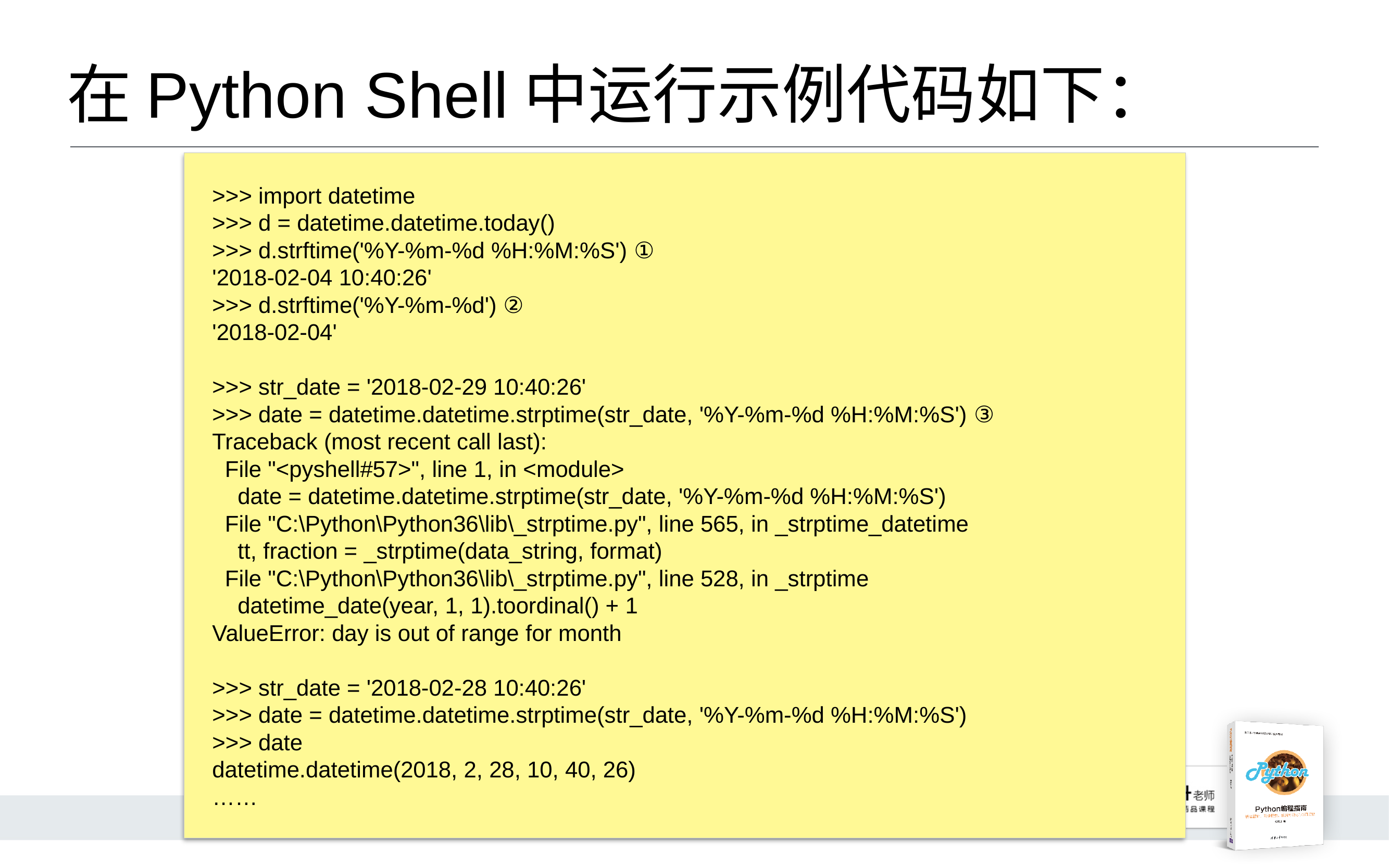

# 在Python Shell中运行示例代码如下：
>>> import datetime
>>> d = datetime.datetime.today()
>>> d.strftime('%Y-%m-%d %H:%M:%S') ①
'2018-02-04 10:40:26'
>>> d.strftime('%Y-%m-%d') ②
'2018-02-04'

>>> str_date = '2018-02-29 10:40:26'
>>> date = datetime.datetime.strptime(str_date, '%Y-%m-%d %H:%M:%S') ③
Traceback (most recent call last):
  File "<pyshell#57>", line 1, in <module>
    date = datetime.datetime.strptime(str_date, '%Y-%m-%d %H:%M:%S')
  File "C:\Python\Python36\lib\_strptime.py", line 565, in _strptime_datetime
    tt, fraction = _strptime(data_string, format)
  File "C:\Python\Python36\lib\_strptime.py", line 528, in _strptime
    datetime_date(year, 1, 1).toordinal() + 1
ValueError: day is out of range for month

>>> str_date = '2018-02-28 10:40:26'
>>> date = datetime.datetime.strptime(str_date, '%Y-%m-%d %H:%M:%S')
>>> date
datetime.datetime(2018, 2, 28, 10, 40, 26)
……